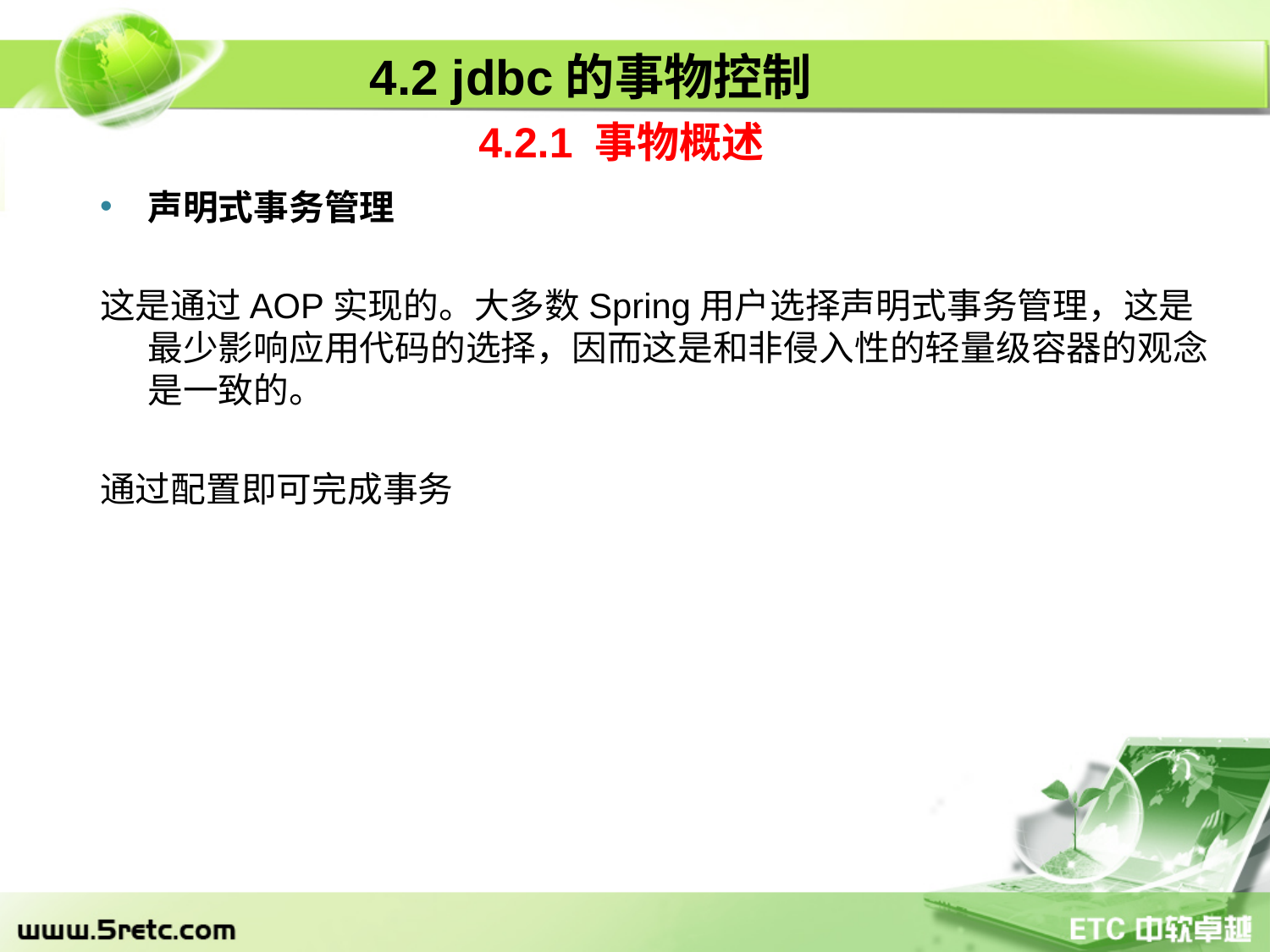

4.2 jdbc的事物控制

4.2.1 事物概述
声明式事务管理

这是通过AOP实现的。大多数Spring用户选择声明式事务管理，这是最少影响应用代码的选择，因而这是和非侵入性的轻量级容器的观念是一致的。

通过配置即可完成事务